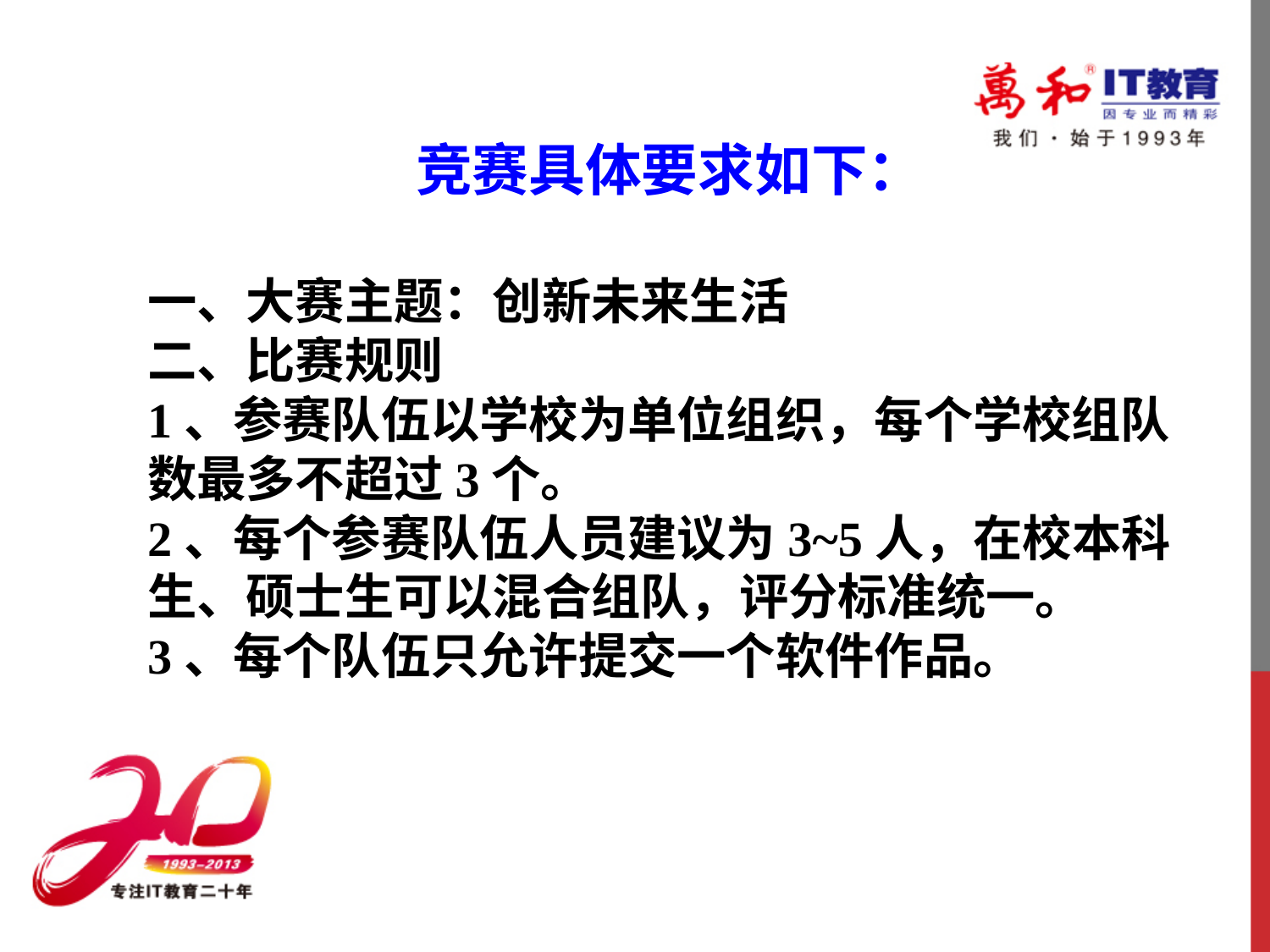

竞赛具体要求如下：

一、大赛主题：创新未来生活
二、比赛规则
1、参赛队伍以学校为单位组织，每个学校组队数最多不超过3个。
2、每个参赛队伍人员建议为3~5人，在校本科生、硕士生可以混合组队，评分标准统一。
3、每个队伍只允许提交一个软件作品。